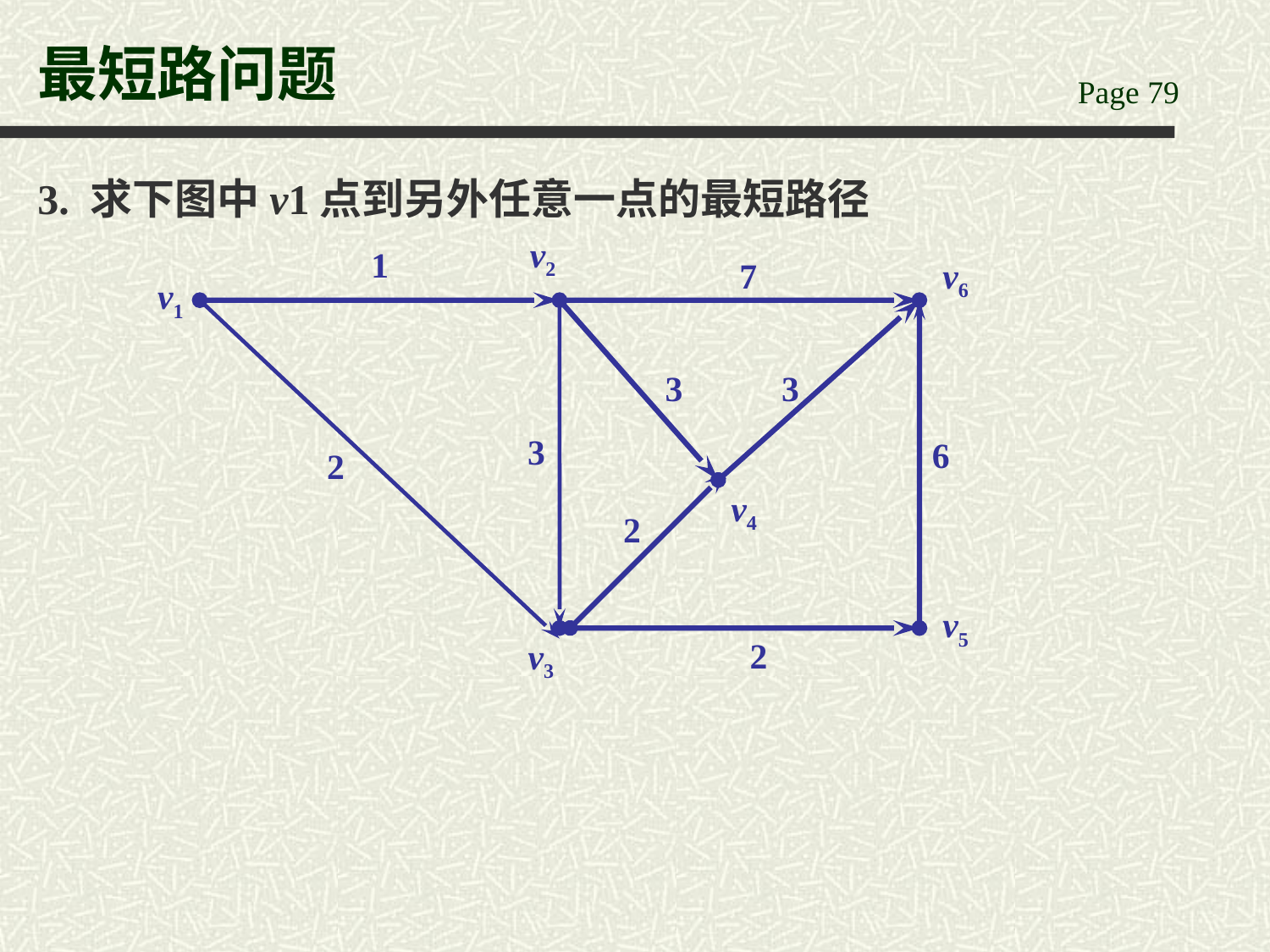

# 最短路问题
3. 求下图中v1点到另外任意一点的最短路径
v2
1
7
v6
v1

3
3
3
6
2

v4
2
v5
2
v3